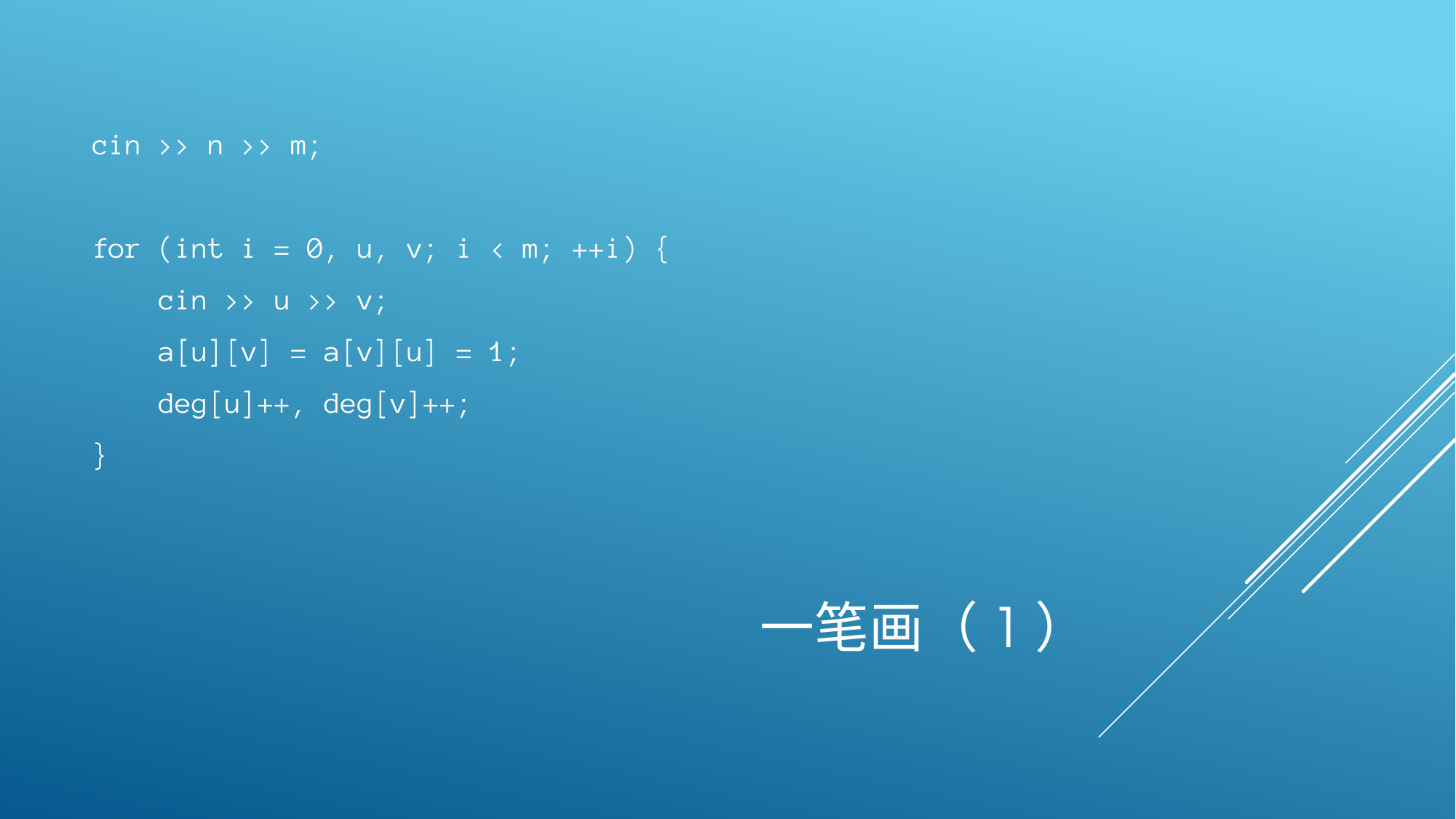

cin >> n >> m;

for (int i = 0, u, v; i < m; ++i) {
    cin >> u >> v;
    a[u][v] = a[v][u] = 1;
    deg[u]++, deg[v]++;
}
# 一笔画（1）